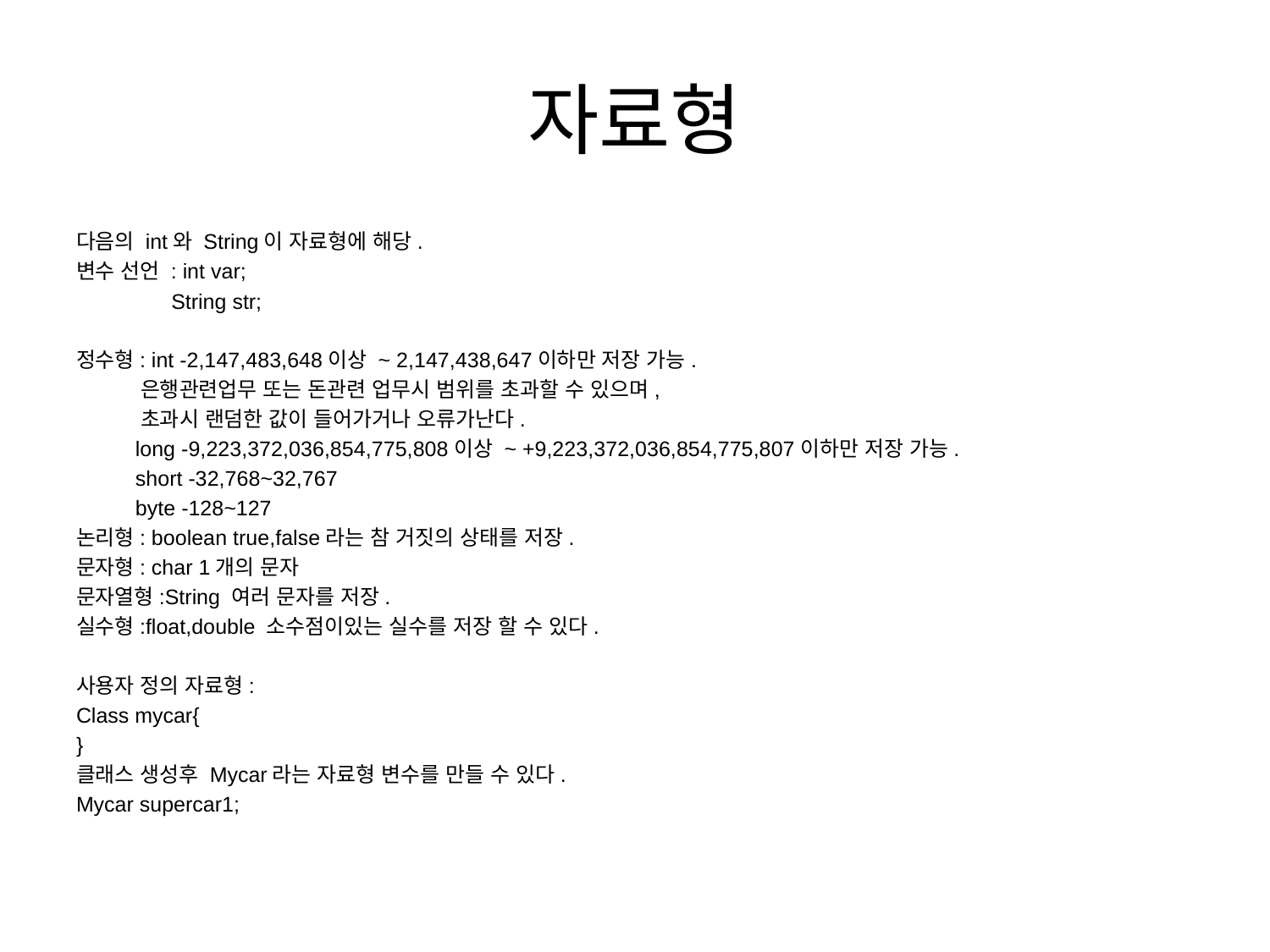

# 자료형
다음의 int와 String이 자료형에 해당.
변수 선언 : int var;
	        String str;

정수형: int -2,147,483,648이상 ~ 2,147,438,647이하만 저장 가능.
          은행관련업무 또는 돈관련 업무시 범위를 초과할 수 있으며,
          초과시 랜덤한 값이 들어가거나 오류가난다.
          long -9,223,372,036,854,775,808이상 ~ +9,223,372,036,854,775,807이하만 저장 가능.
          short -32,768~32,767
          byte -128~127
논리형: boolean true,false라는 참 거짓의 상태를 저장.
문자형: char 1개의 문자
문자열형:String 여러 문자를 저장.
실수형:float,double 소수점이있는 실수를 저장 할 수 있다.

사용자 정의 자료형:
Class mycar{
}
클래스 생성후 Mycar라는 자료형 변수를 만들 수 있다.
Mycar supercar1;